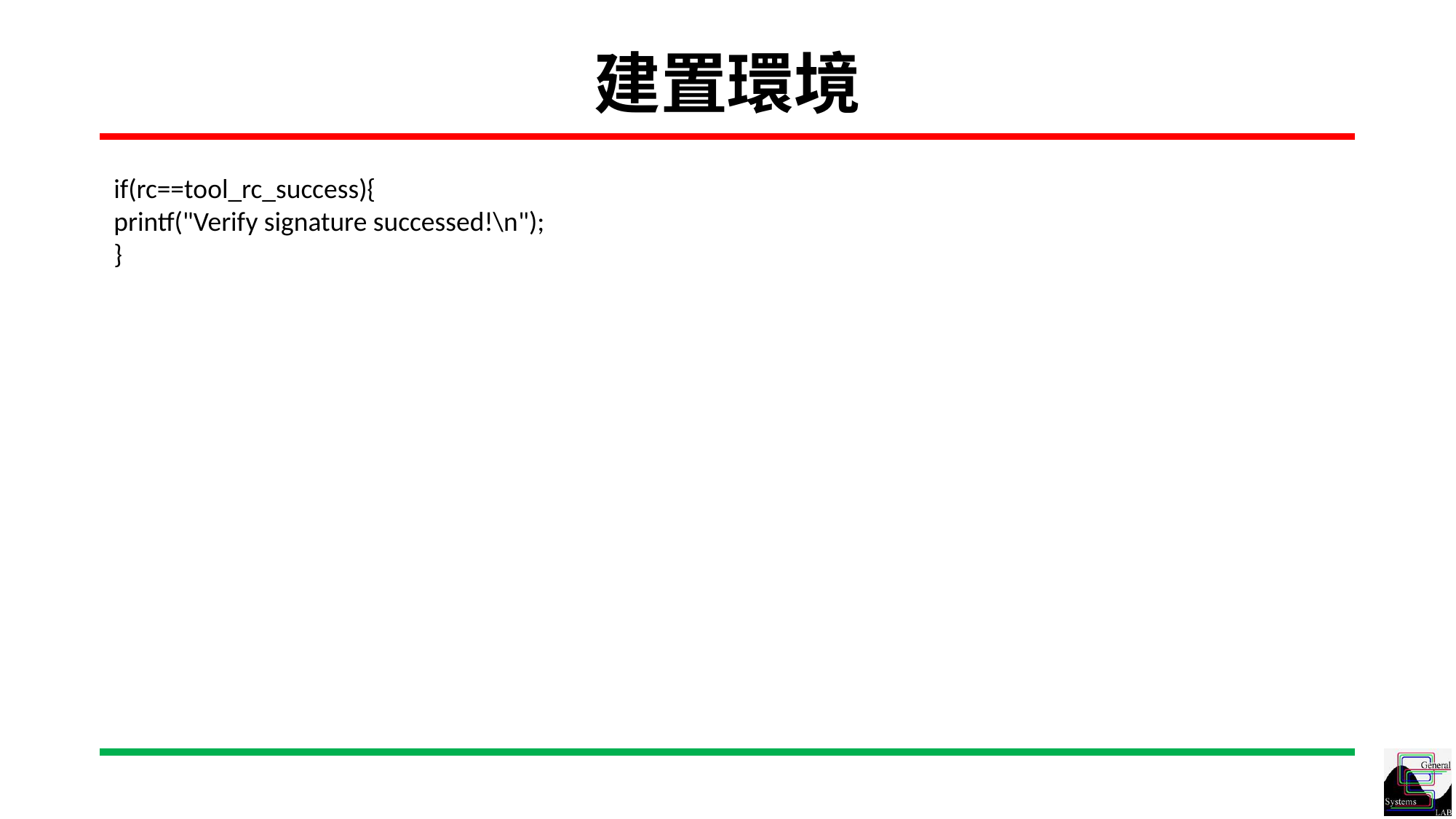

# 建置環境

if(rc==tool_rc_success){
printf("Verify signature successed!\n");
}